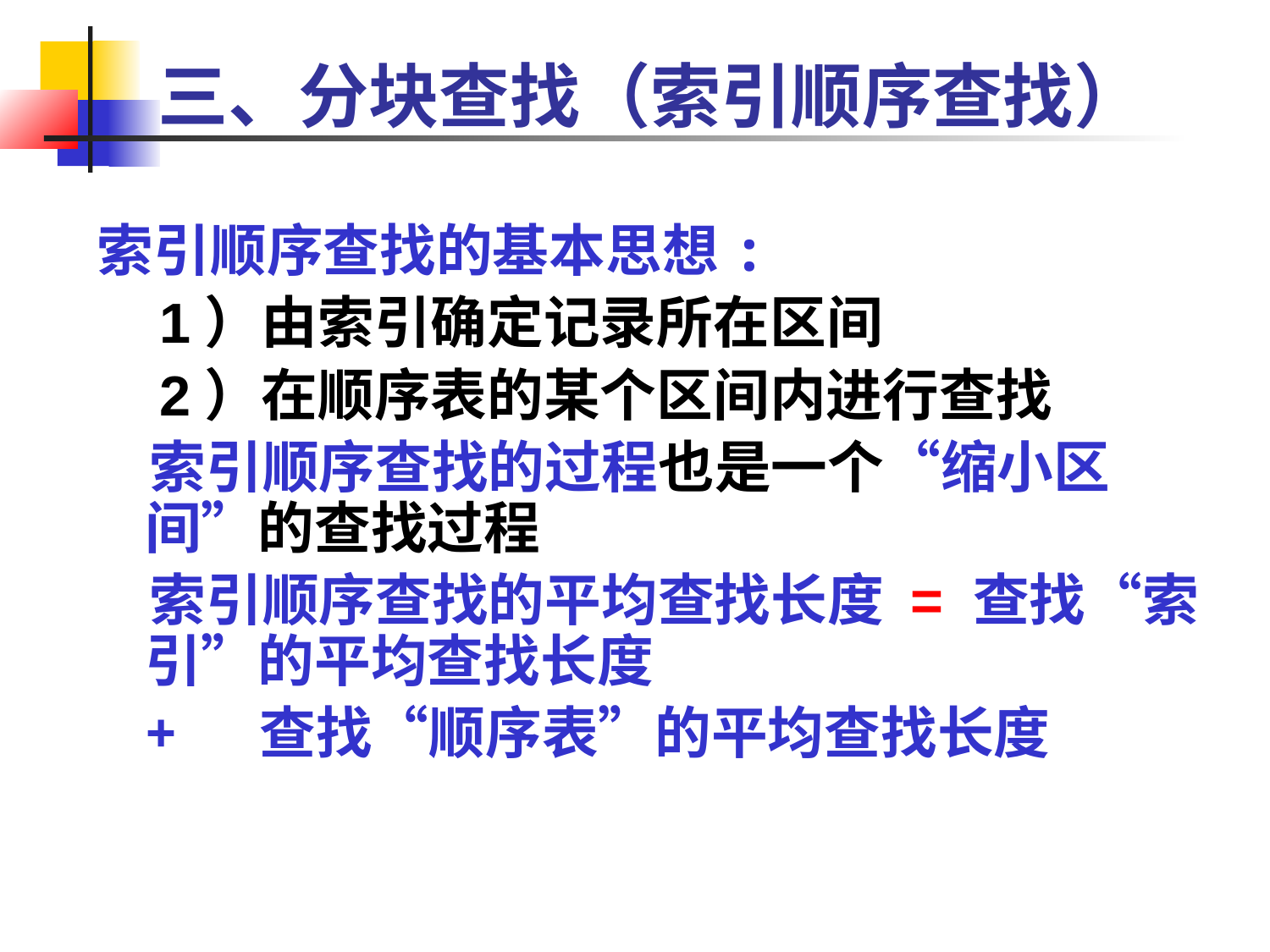

# 三、分块查找（索引顺序查找）
索引顺序查找的基本思想:
    1）由索引确定记录所在区间
    2）在顺序表的某个区间内进行查找
   索引顺序查找的过程也是一个“缩小区间”的查找过程
   索引顺序查找的平均查找长度 = 查找“索引”的平均查找长度
   +  查找“顺序表”的平均查找长度